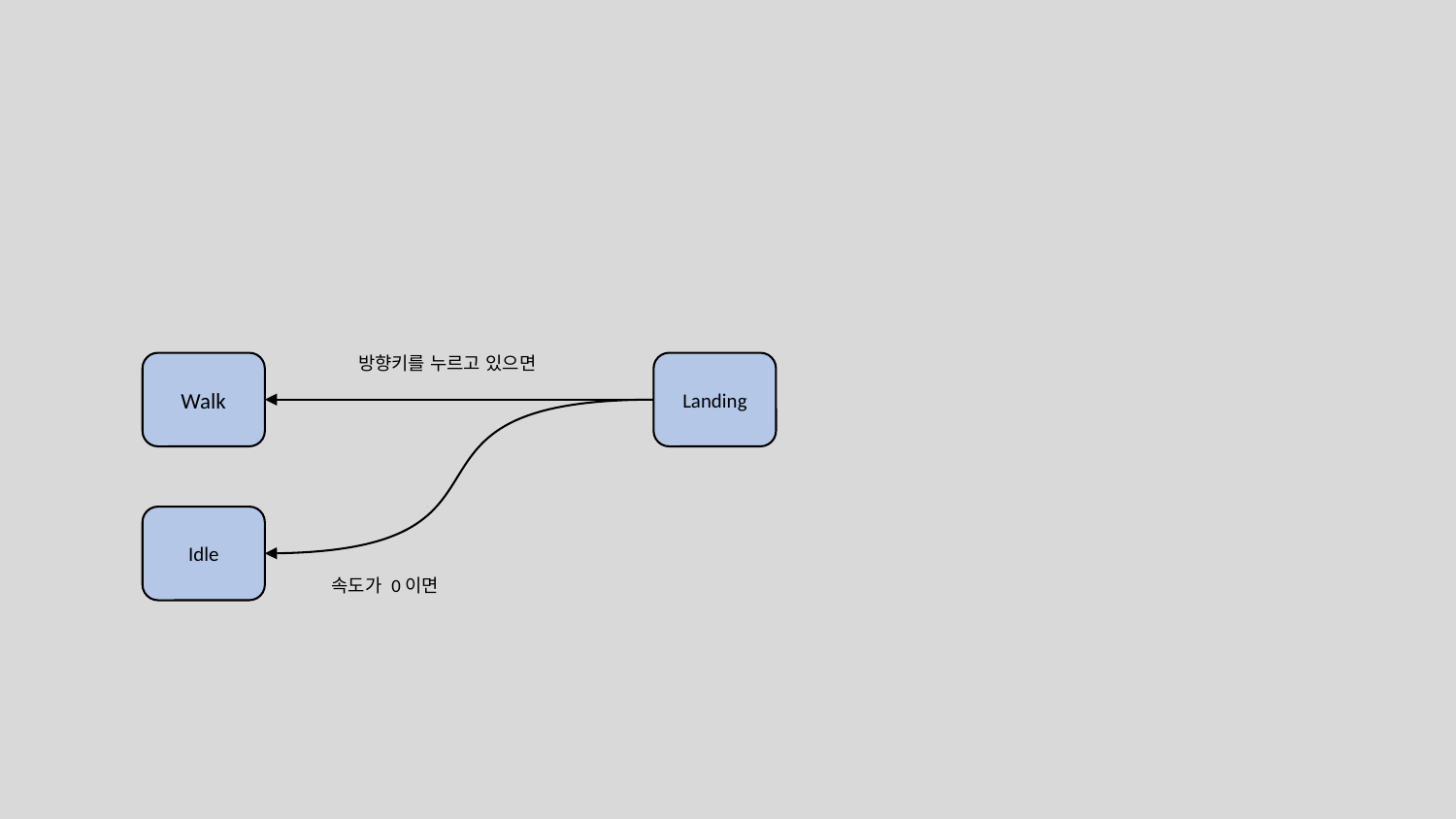

방향키를 누르고 있으면
Walk
Landing
Idle
속도가 0이면